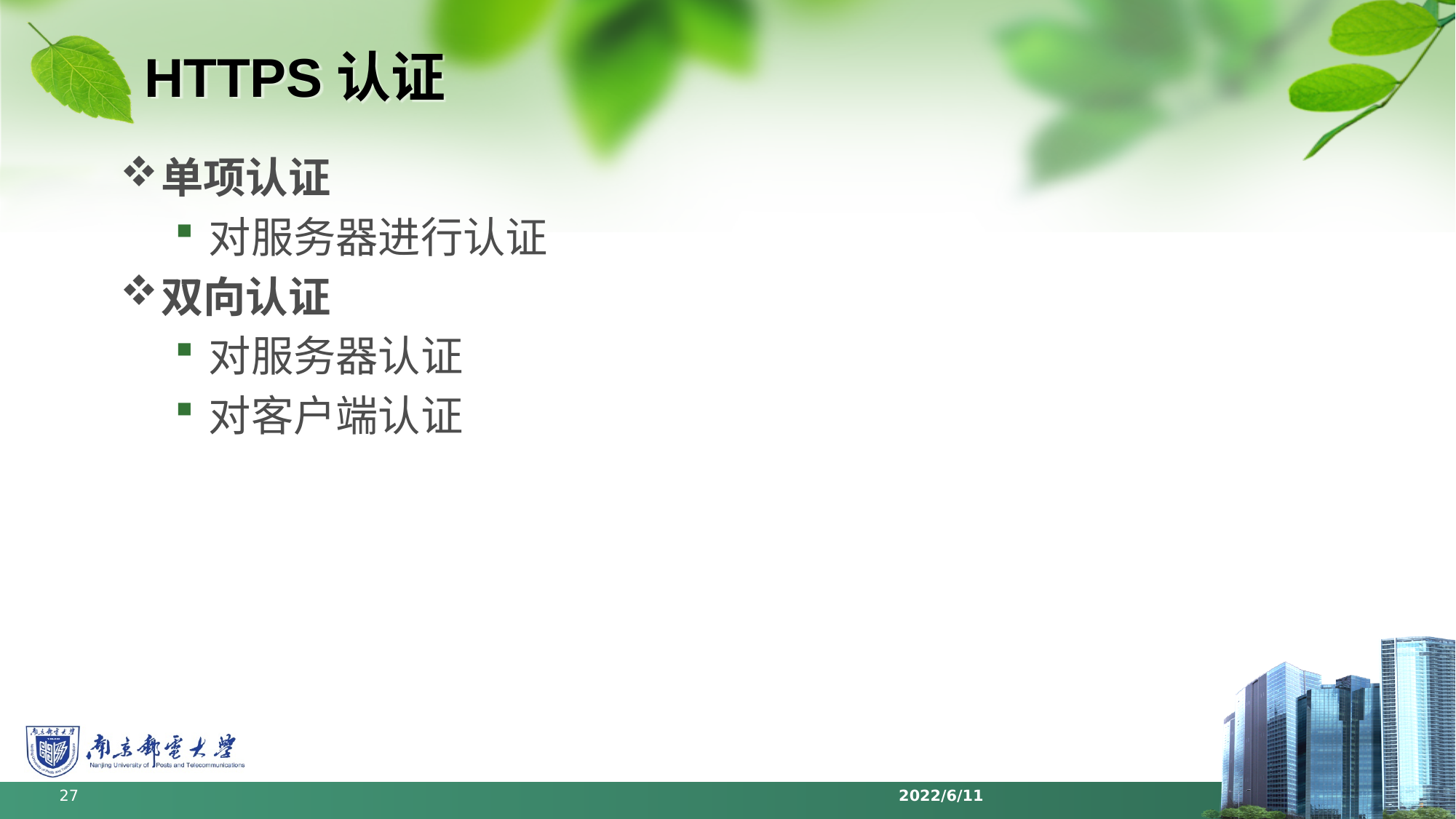

# HTTPS认证
单项认证
对服务器进行认证
双向认证
对服务器认证
对客户端认证
27
2022/6/11